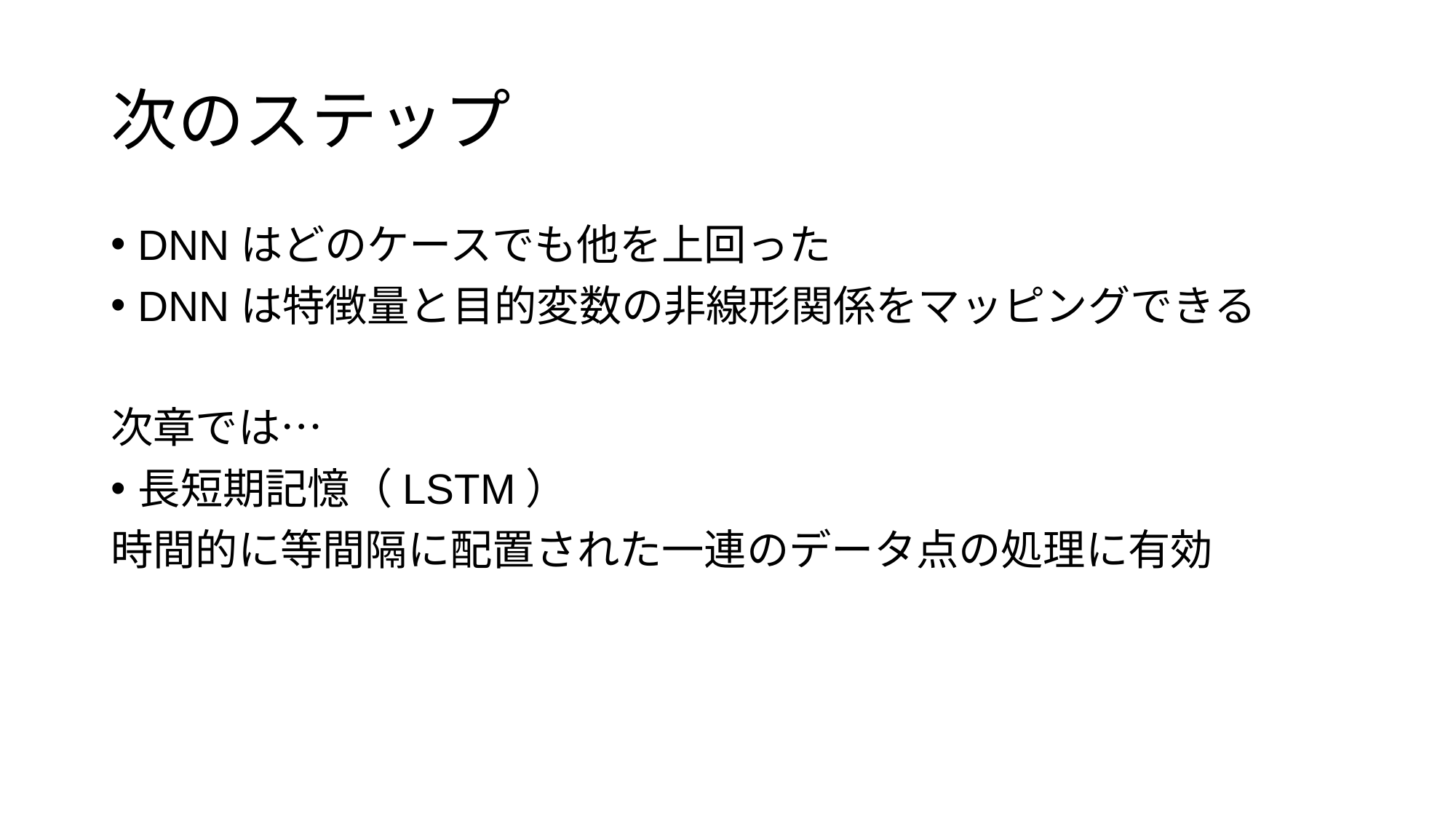

# 次のステップ
DNNはどのケースでも他を上回った
DNNは特徴量と目的変数の非線形関係をマッピングできる

次章では…
長短期記憶（LSTM）
時間的に等間隔に配置された一連のデータ点の処理に有効